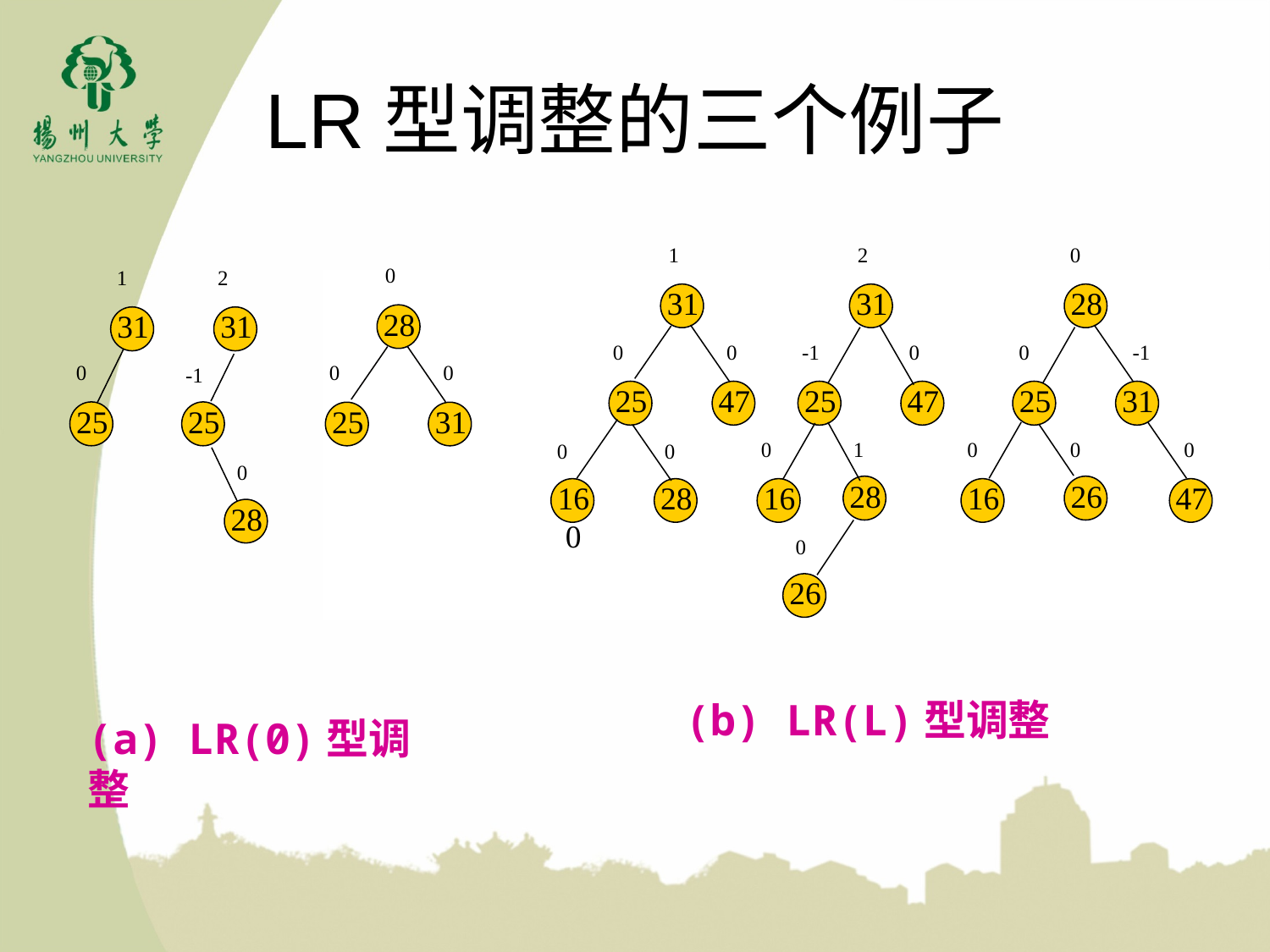

# LR型调整的三个例子
1
2
0
31
31
28

0
0
-1
0
0
-1
25
47
25
47
25
31

0
1
0
0
0
0
0
28
26

160
28
16
16
47

0
26

0
1
2
28

31
31

0
0
0

-1
25
25

25
31

0
28

  (b) LR(L)型调整
(a) LR(0)型调整
48